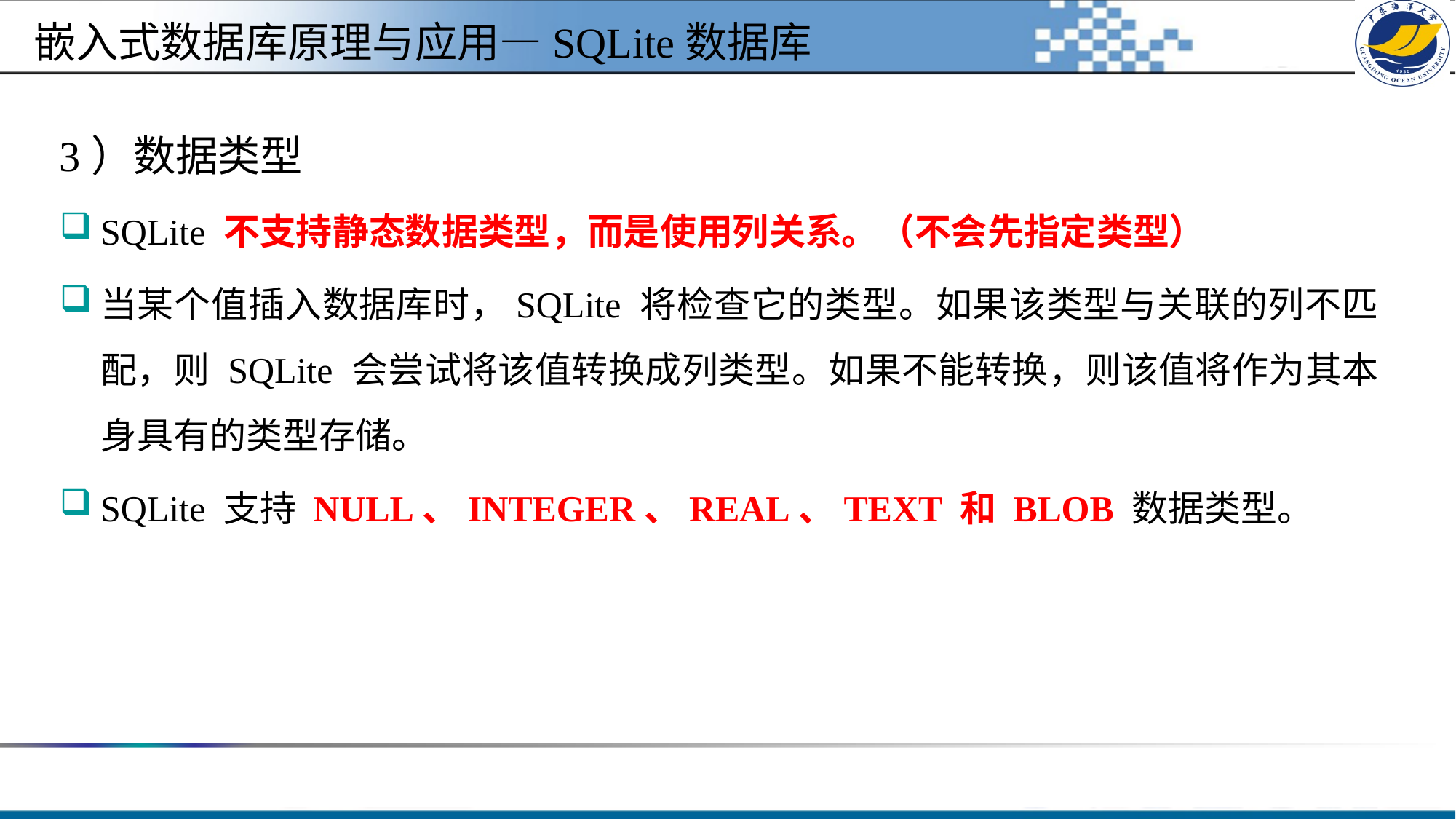

#
嵌入式数据库原理与应用—SQLite数据库
3）数据类型
SQLite 不支持静态数据类型，而是使用列关系。（不会先指定类型）
当某个值插入数据库时，SQLite 将检查它的类型。如果该类型与关联的列不匹配，则 SQLite 会尝试将该值转换成列类型。如果不能转换，则该值将作为其本身具有的类型存储。
SQLite 支持 NULL、INTEGER、REAL、TEXT 和 BLOB 数据类型。